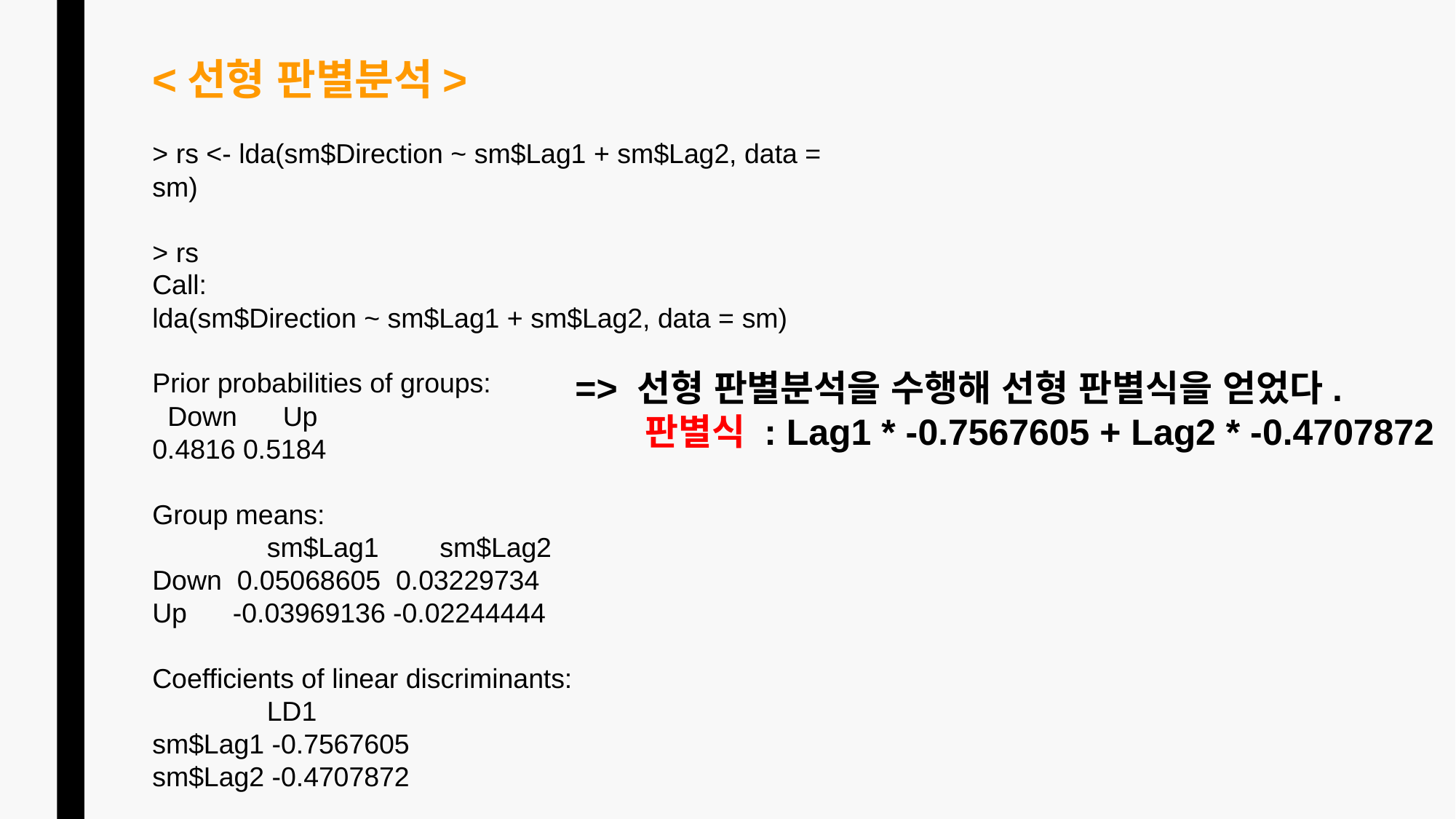

<선형 판별분석>

> rs <- lda(sm$Direction ~ sm$Lag1 + sm$Lag2, data = sm)

> rs
Call:
lda(sm$Direction ~ sm$Lag1 + sm$Lag2, data = sm)

Prior probabilities of groups:
  Down      Up
0.4816 0.5184

Group means:
               sm$Lag1        sm$Lag2
Down  0.05068605  0.03229734
Up      -0.03969136 -0.02244444

Coefficients of linear discriminants:
               LD1
sm$Lag1 -0.7567605
sm$Lag2 -0.4707872
=> 선형 판별분석을 수행해 선형 판별식을 얻었다.
      판별식 : Lag1 * -0.7567605 + Lag2 * -0.4707872